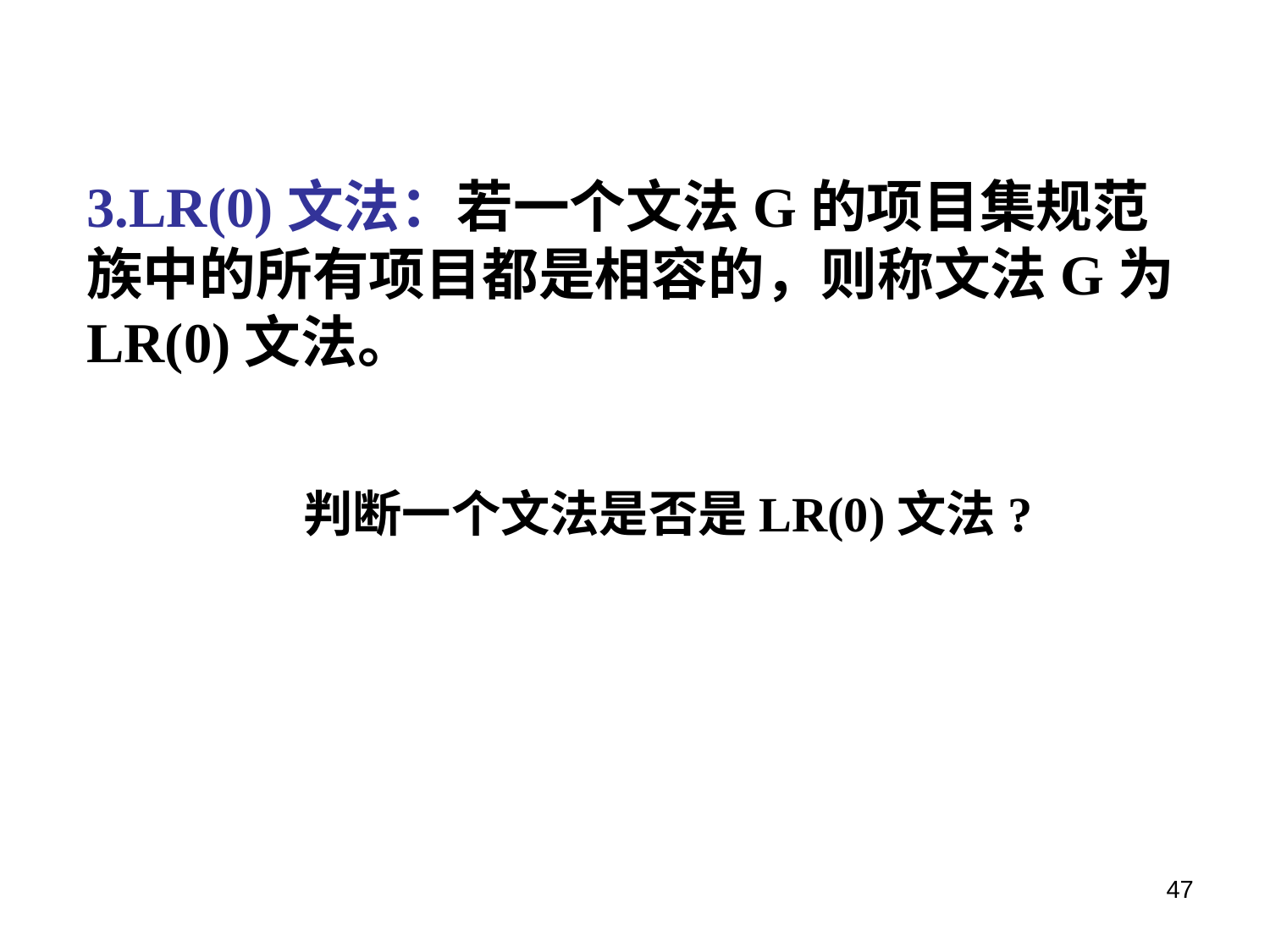

3.LR(0)文法：若一个文法G的项目集规范族中的所有项目都是相容的，则称文法G为LR(0)文法。
判断一个文法是否是LR(0)文法?

47